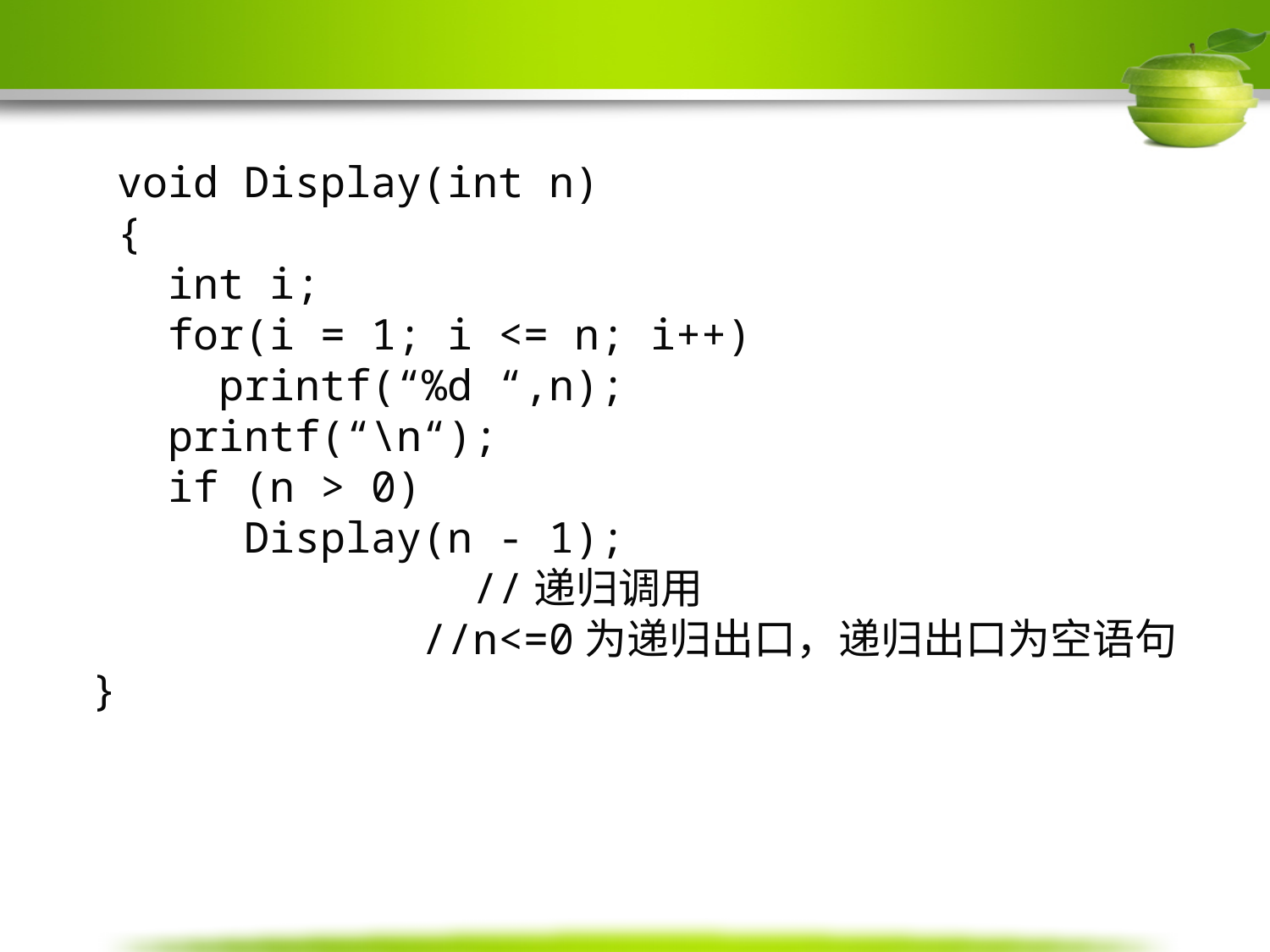

void Display(int n)
 {
   int i;
   for(i = 1; i <= n; i++)
	printf(“%d “,n);
   printf(“\n“);
   if (n > 0)
      Display(n - 1);	               //递归调用
	        //n<=0为递归出口，递归出口为空语句
}